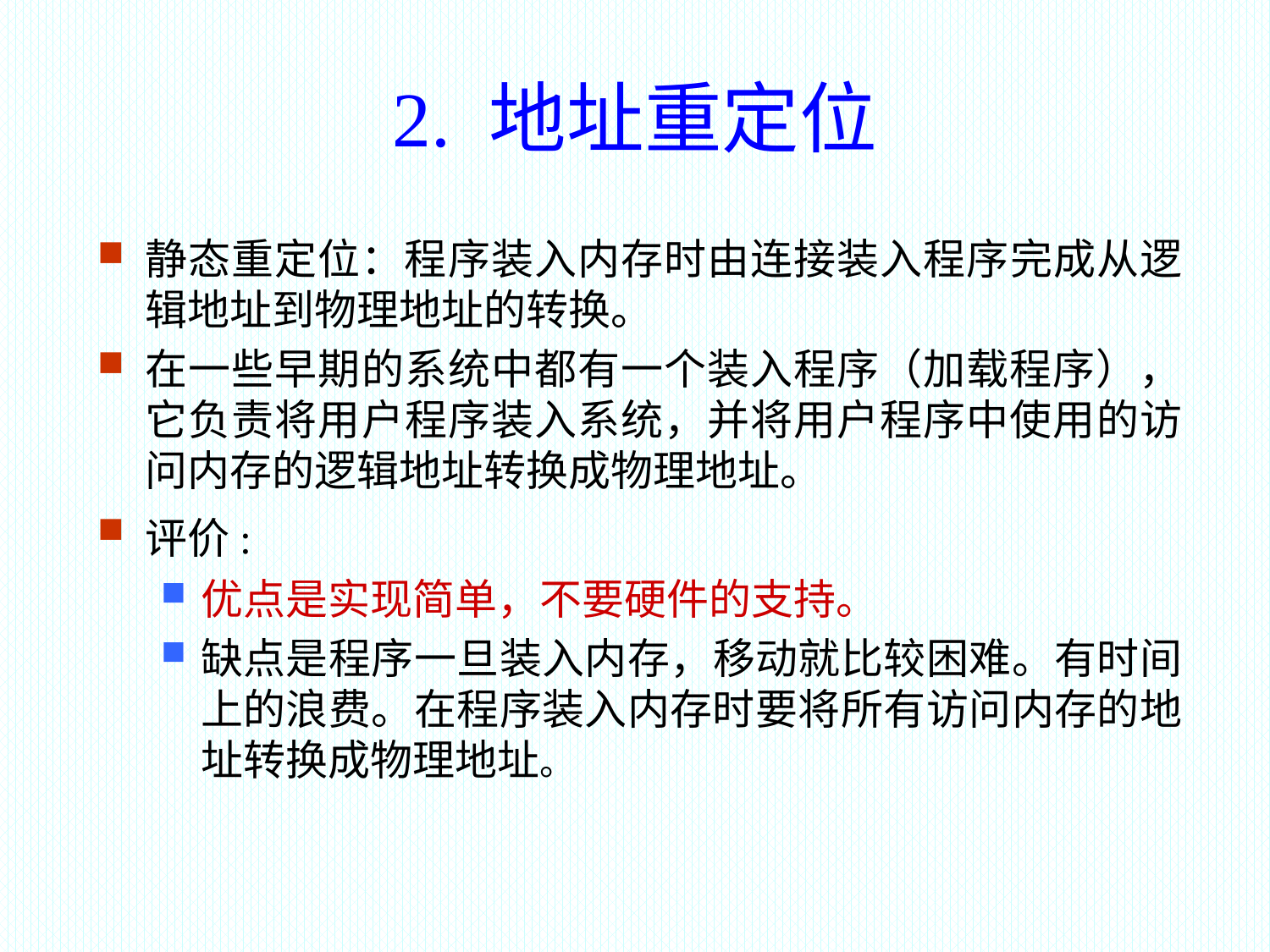

# 2. 地址重定位
静态重定位：程序装入内存时由连接装入程序完成从逻辑地址到物理地址的转换。
在一些早期的系统中都有一个装入程序（加载程序），它负责将用户程序装入系统，并将用户程序中使用的访问内存的逻辑地址转换成物理地址。
评价:
优点是实现简单，不要硬件的支持。
缺点是程序一旦装入内存，移动就比较困难。有时间上的浪费。在程序装入内存时要将所有访问内存的地址转换成物理地址。